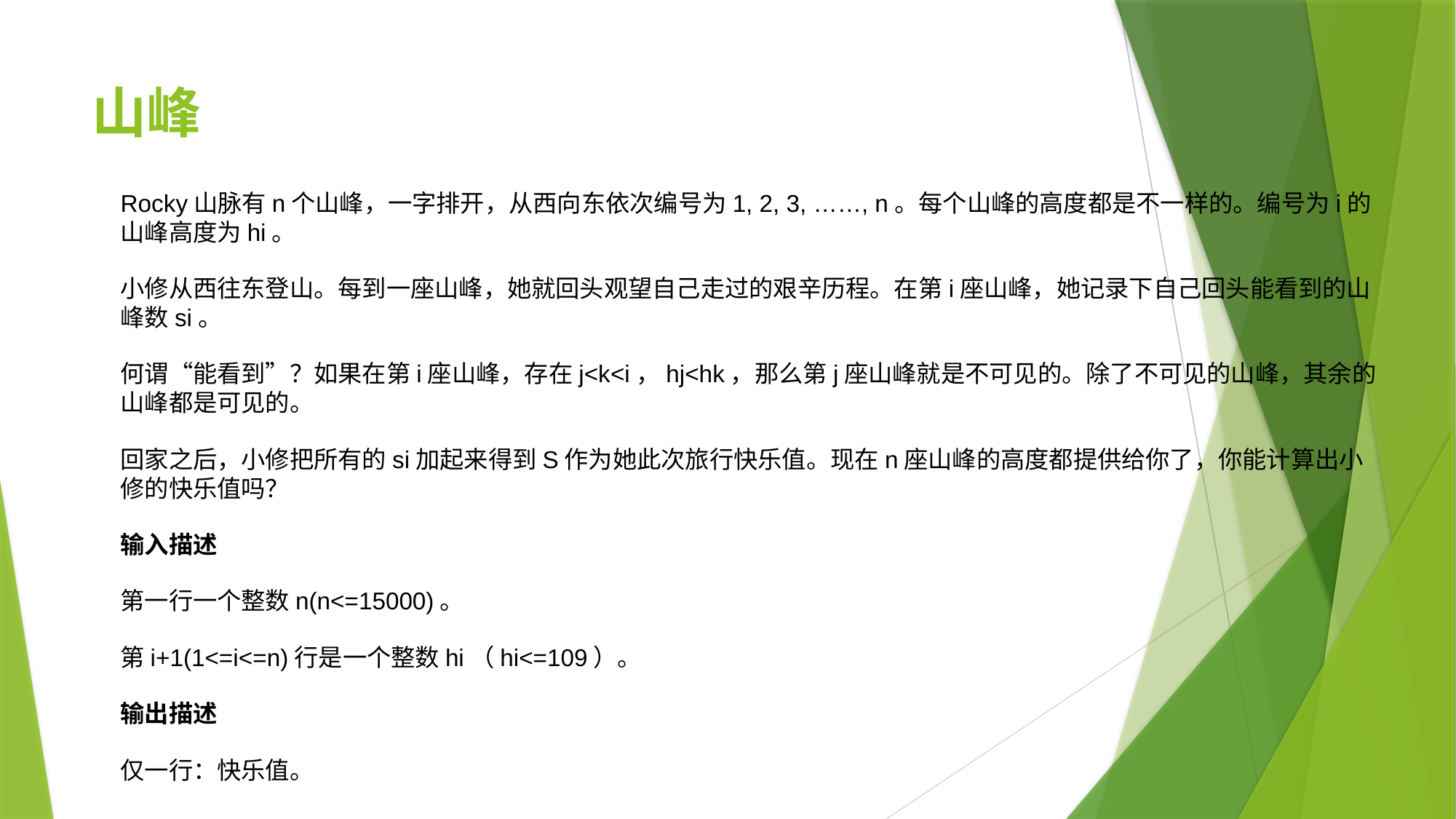

# 山峰
Rocky山脉有n个山峰，一字排开，从西向东依次编号为1, 2, 3, ……, n。每个山峰的高度都是不一样的。编号为i的山峰高度为hi。
小修从西往东登山。每到一座山峰，她就回头观望自己走过的艰辛历程。在第i座山峰，她记录下自己回头能看到的山峰数si。
何谓“能看到”？如果在第i座山峰，存在j<k<i，hj<hk，那么第j座山峰就是不可见的。除了不可见的山峰，其余的山峰都是可见的。
回家之后，小修把所有的si加起来得到S作为她此次旅行快乐值。现在n座山峰的高度都提供给你了，你能计算出小修的快乐值吗？
输入描述
第一行一个整数n(n<=15000)。
第i+1(1<=i<=n)行是一个整数hi（hi<=109）。
输出描述
仅一行：快乐值。